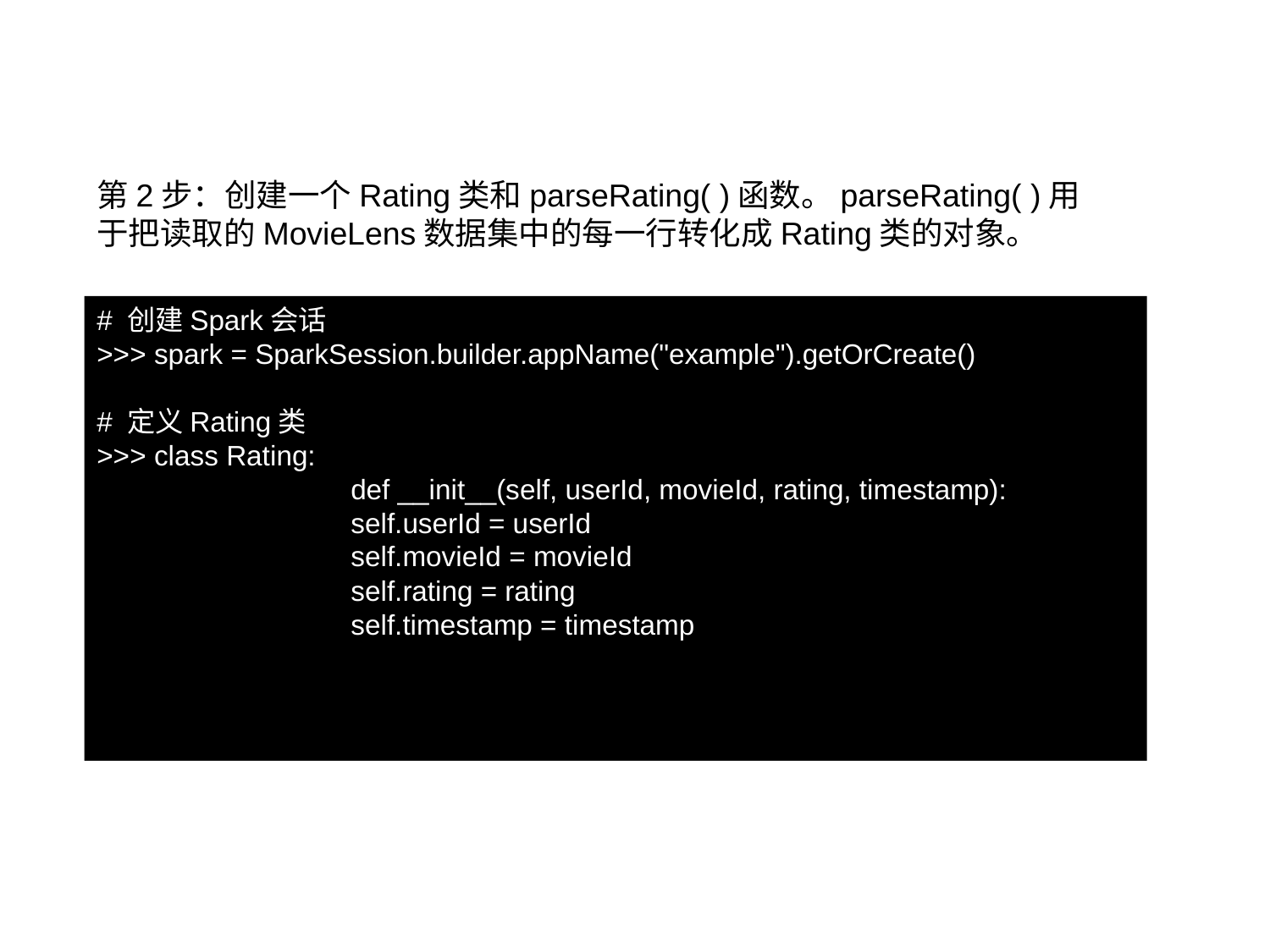

9.10.2 ALS算法
第2步：创建一个Rating类和parseRating( )函数。parseRating( )用于把读取的MovieLens数据集中的每一行转化成Rating类的对象。
# 创建Spark会话
>>> spark = SparkSession.builder.appName("example").getOrCreate()

# 定义Rating类
>>> class Rating:
    		def __init__(self, userId, movieId, rating, timestamp):
        		self.userId = userId
        		self.movieId = movieId
        		self.rating = rating
        		self.timestamp = timestamp